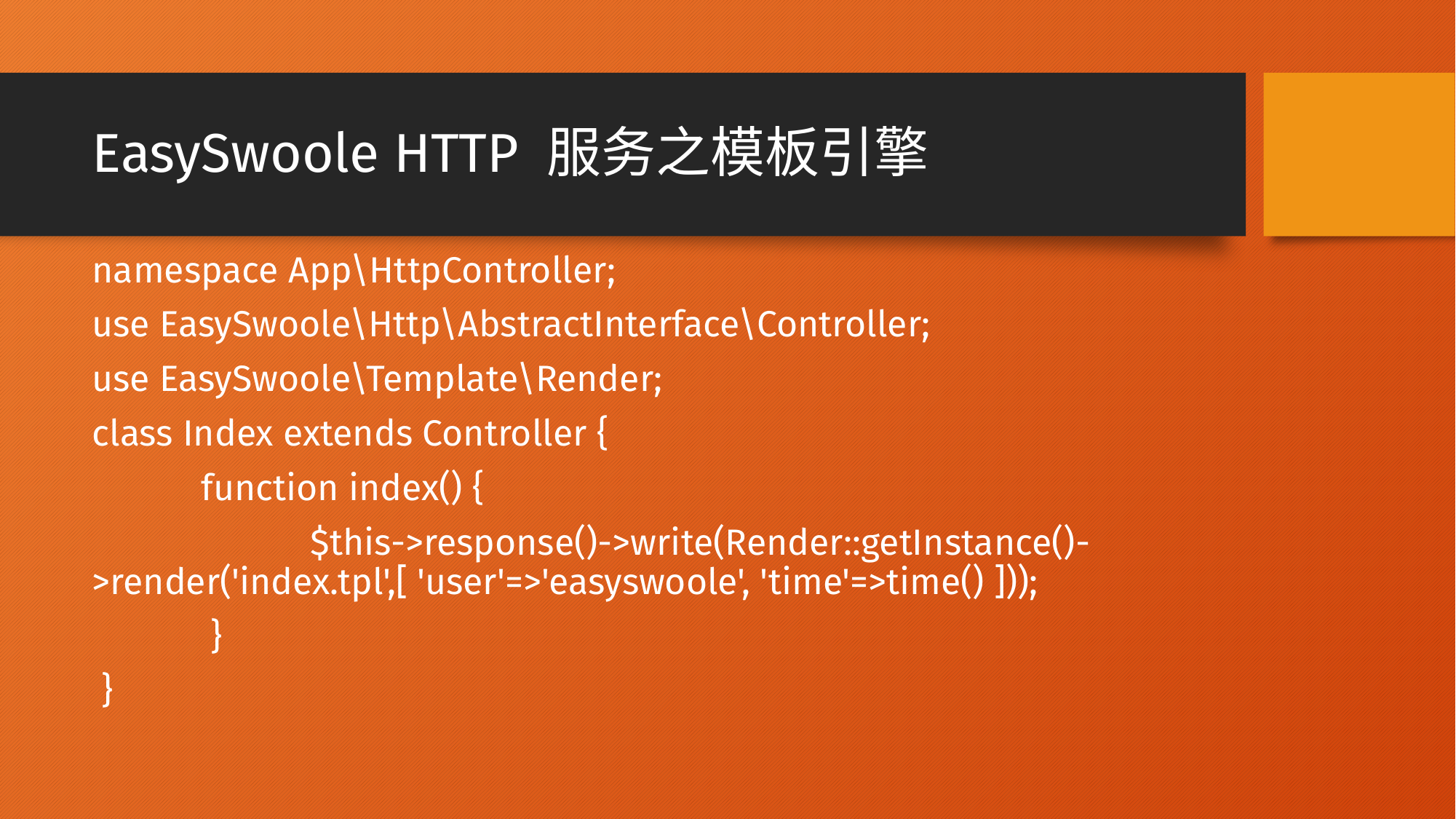

# EasySwoole HTTP 服务之模板引擎
namespace App\HttpController;
use EasySwoole\Http\AbstractInterface\Controller;
use EasySwoole\Template\Render;
class Index extends Controller {
	function index() {
		$this->response()->write(Render::getInstance()->render('index.tpl',[ 'user'=>'easyswoole', 'time'=>time() ]));
	 }
 }